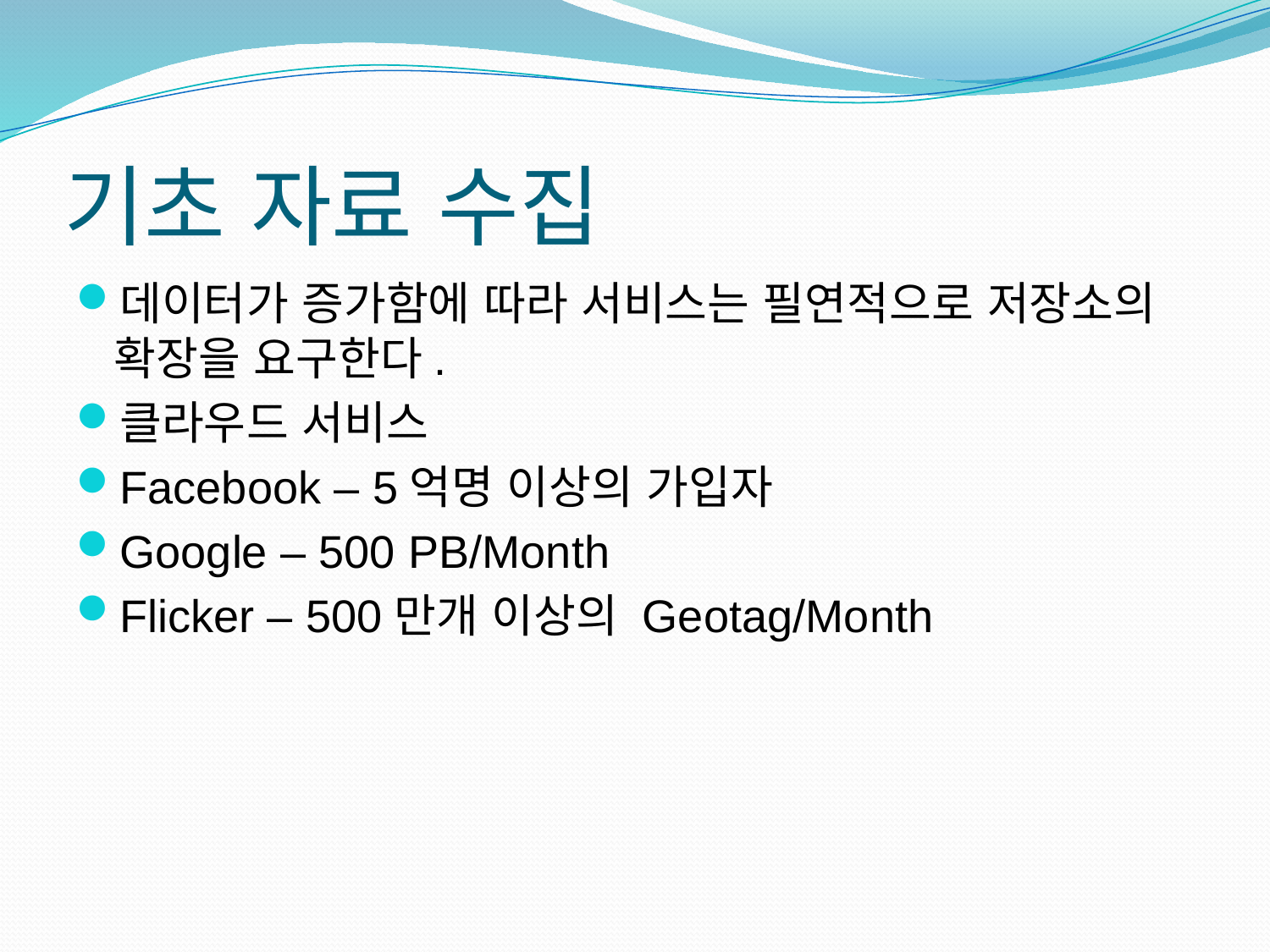

# 기초 자료 수집
데이터가 증가함에 따라 서비스는 필연적으로 저장소의 확장을 요구한다.
클라우드 서비스
Facebook – 5억명 이상의 가입자
Google – 500 PB/Month
Flicker – 500만개 이상의 Geotag/Month